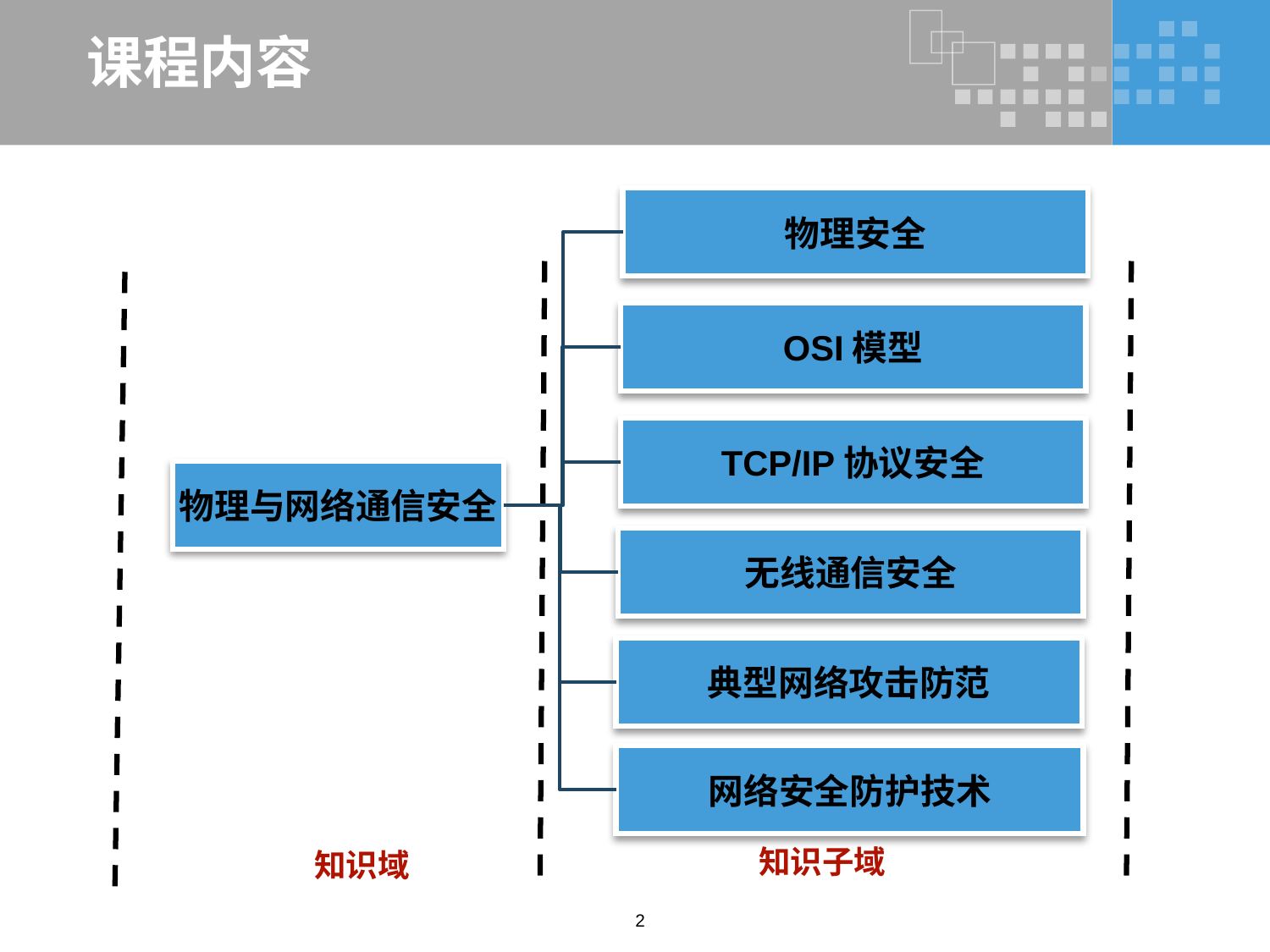

# 课程内容

物理安全

OSI模型
TCP/IP协议安全
物理与网络通信安全

无线通信安全
典型网络攻击防范

网络安全防护技术
知识子域
知识域
2